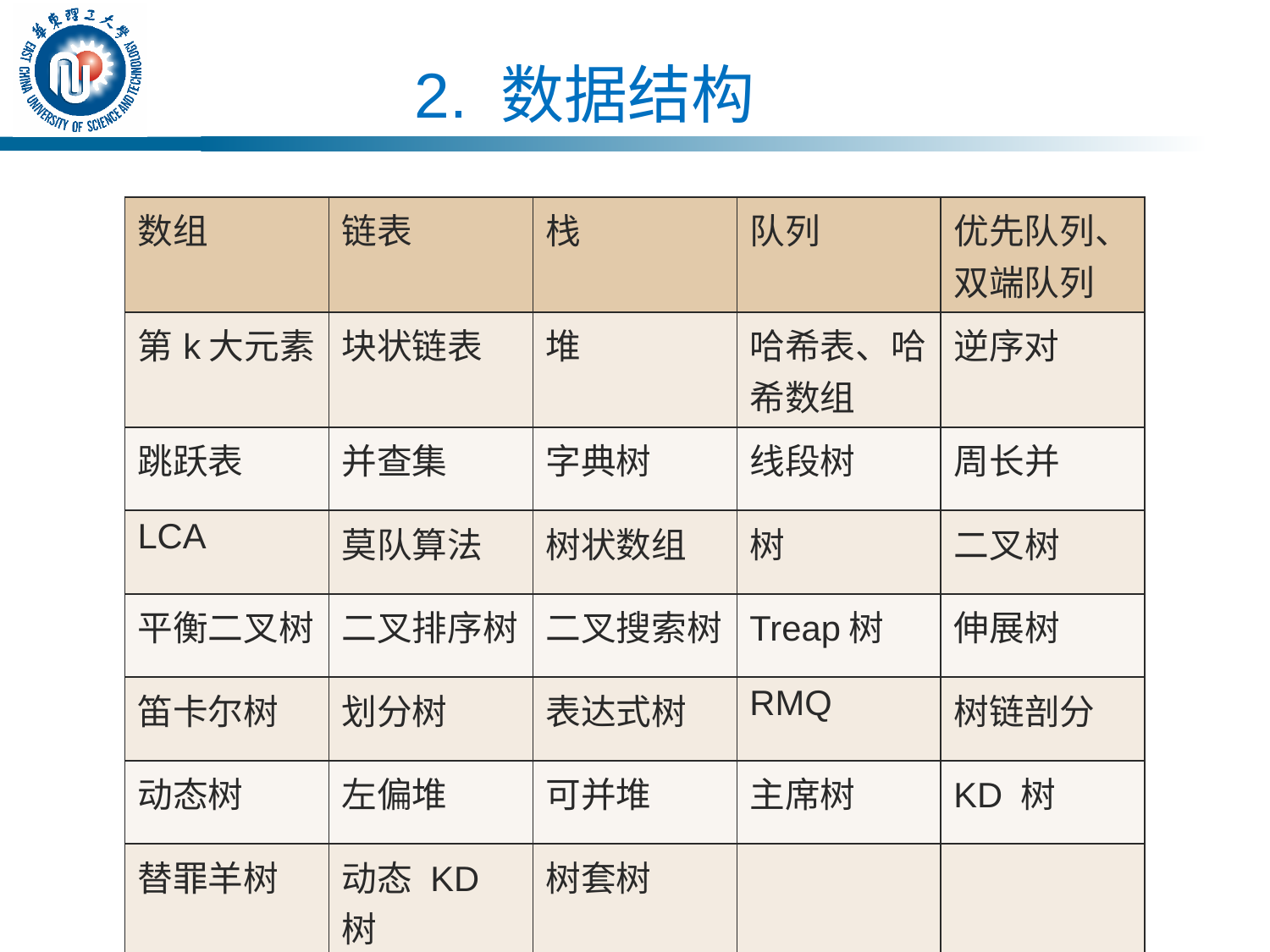

# 2. 数据结构
| 数组 | 链表 | 栈 | 队列 | 优先队列、双端队列 |
| --- | --- | --- | --- | --- |
| 第k大元素 | 块状链表 | 堆 | 哈希表、哈希数组 | 逆序对 |
| 跳跃表 | 并查集 | 字典树 | 线段树 | 周长并 |
| LCA | 莫队算法 | 树状数组 | 树 | 二叉树 |
| 平衡二叉树 | 二叉排序树 | 二叉搜索树 | Treap树 | 伸展树 |
| 笛卡尔树 | 划分树 | 表达式树 | RMQ | 树链剖分 |
| 动态树 | 左偏堆 | 可并堆 | 主席树 | KD 树 |
| 替罪羊树 | 动态 KD 树 | 树套树 |  |  |